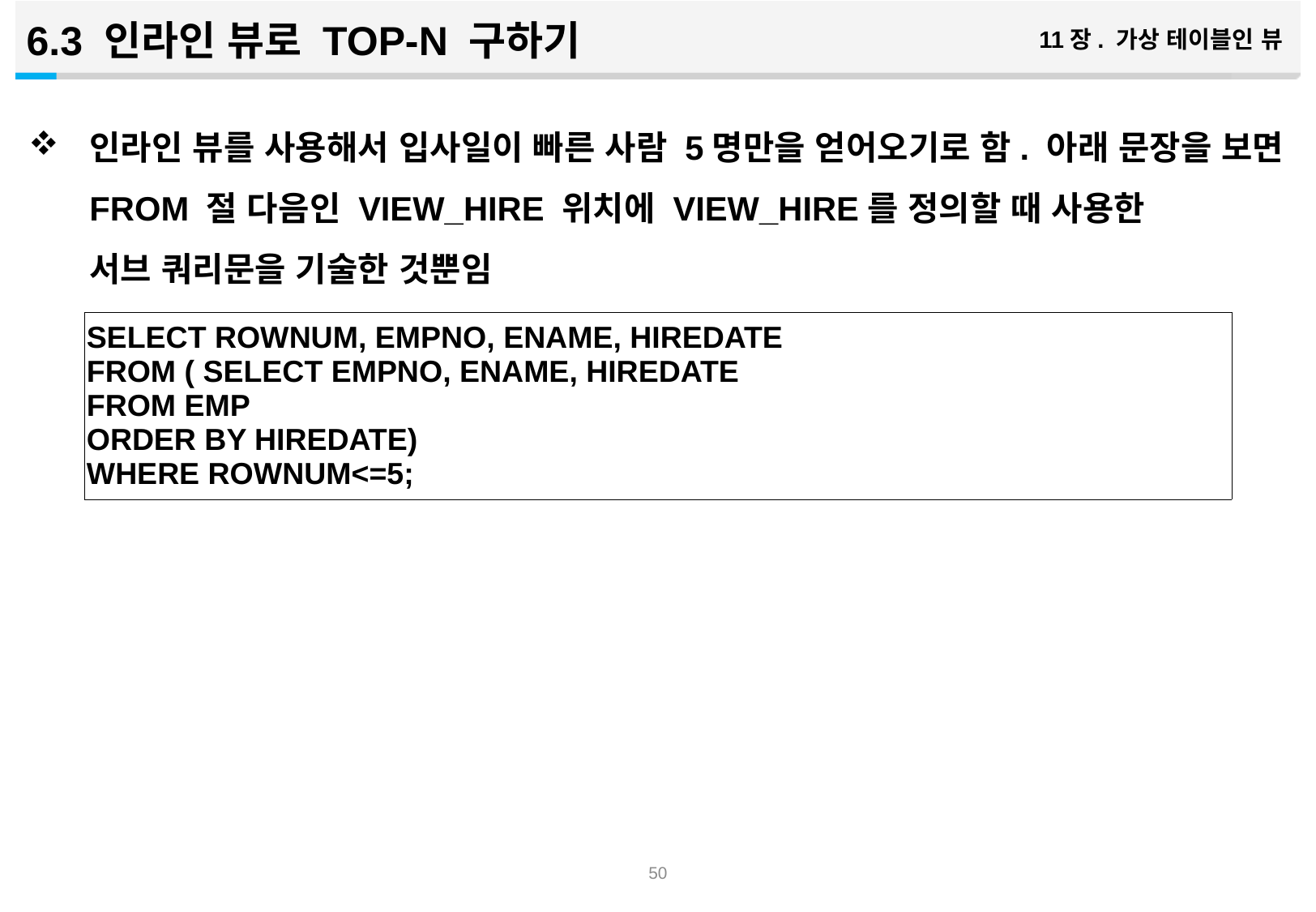

6.3 인라인 뷰로 TOP-N 구하기
11장. 가상 테이블인 뷰
인라인 뷰를 사용해서 입사일이 빠른 사람 5명만을 얻어오기로 함. 아래 문장을 보면 FROM 절 다음인 VIEW_HIRE 위치에 VIEW_HIRE를 정의할 때 사용한         서브 쿼리문을 기술한 것뿐임
| SELECT ROWNUM, EMPNO, ENAME, HIREDATE FROM ( SELECT EMPNO, ENAME, HIREDATE FROM EMP ORDER BY HIREDATE) WHERE ROWNUM<=5; |
| --- |
50